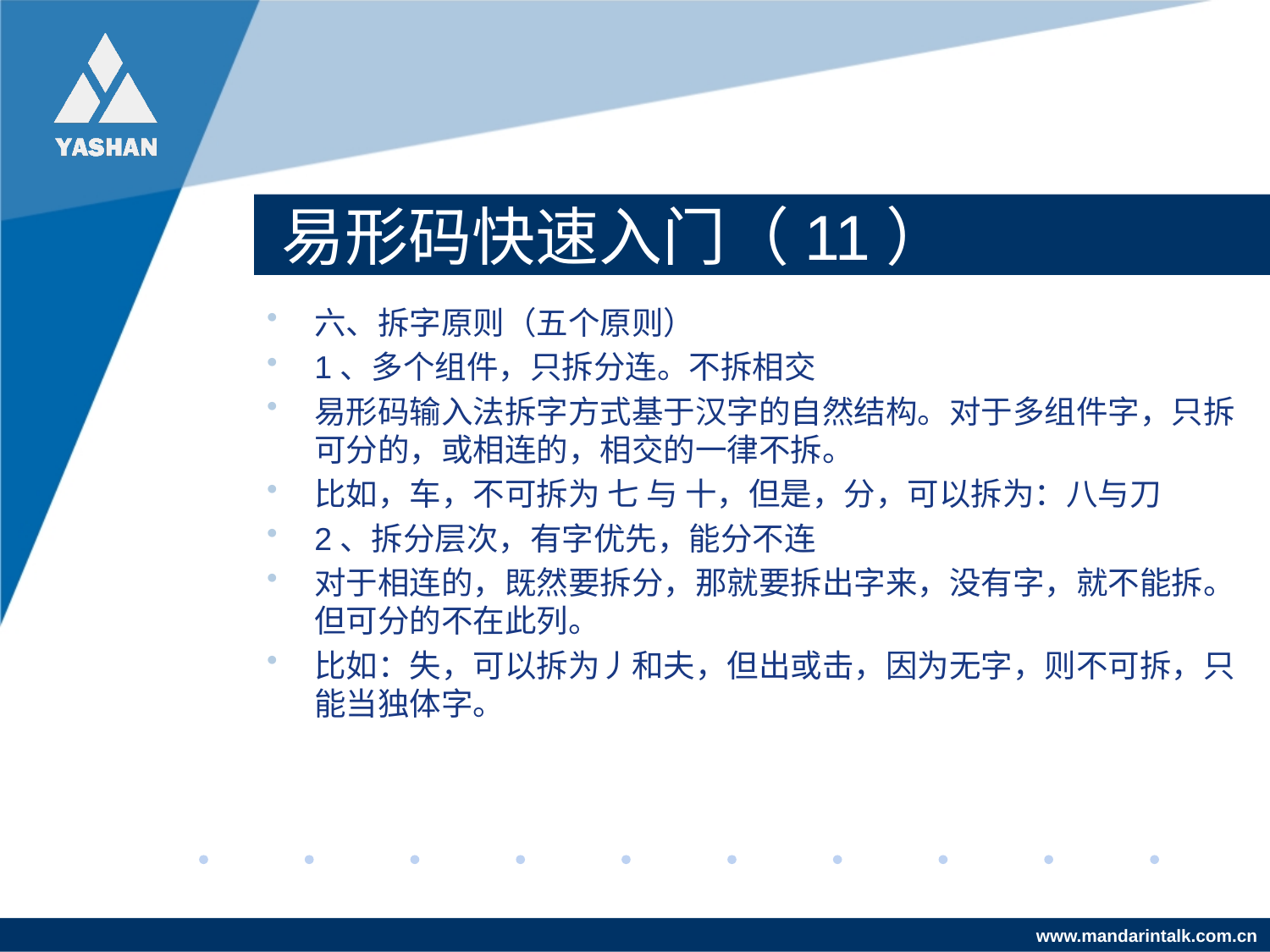

# 易形码快速入门（11）
六、拆字原则（五个原则）
1、多个组件，只拆分连。不拆相交
易形码输入法拆字方式基于汉字的自然结构。对于多组件字，只拆可分的，或相连的，相交的一律不拆。
比如，车，不可拆为 七 与 十，但是，分，可以拆为：八与刀
2、拆分层次，有字优先，能分不连
对于相连的，既然要拆分，那就要拆出字来，没有字，就不能拆。但可分的不在此列。
比如：失，可以拆为丿和夫，但出或击，因为无字，则不可拆，只能当独体字。